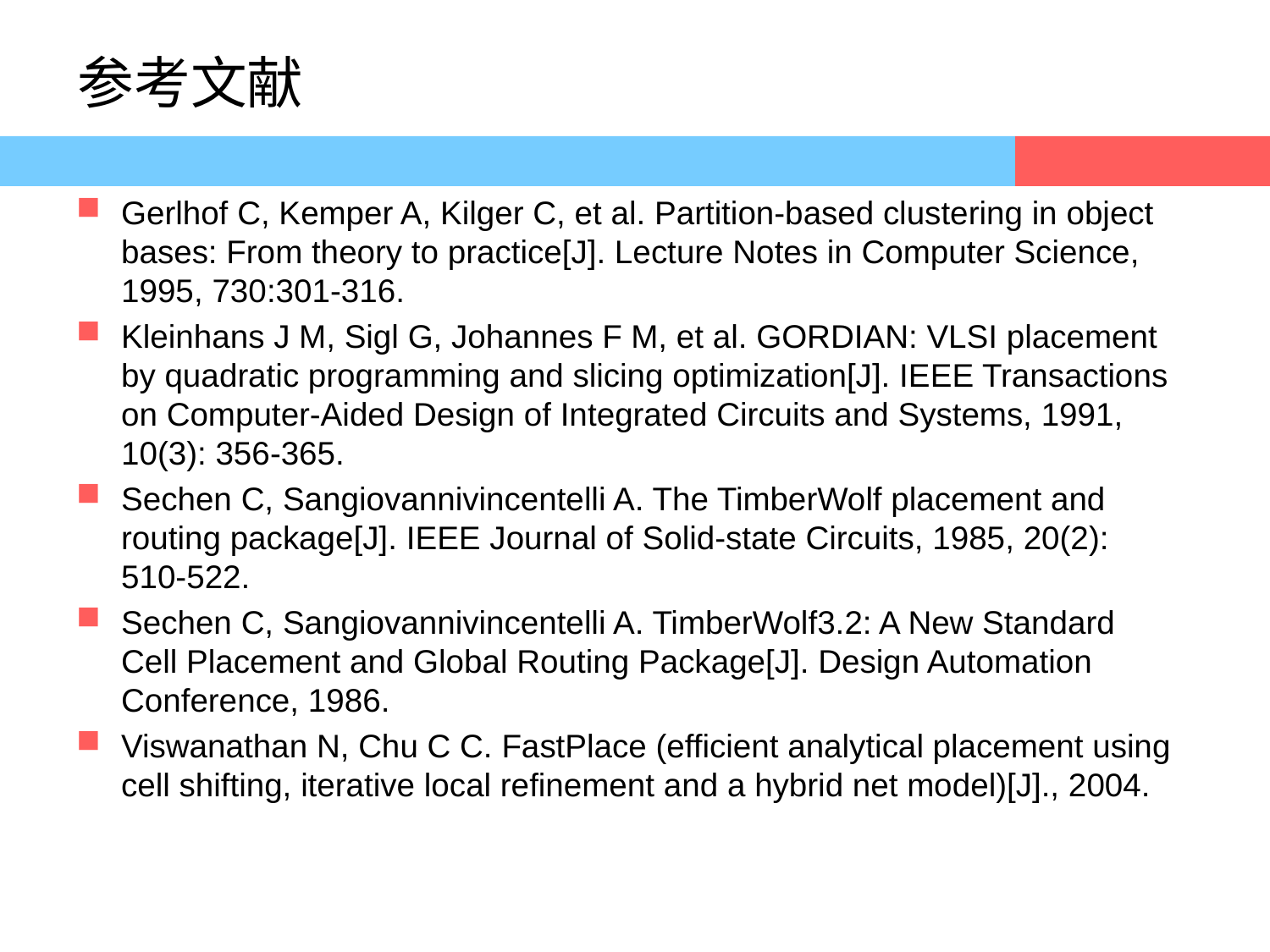

# 参考文献
Gerlhof C, Kemper A, Kilger C, et al. Partition-based clustering in object bases: From theory to practice[J]. Lecture Notes in Computer Science, 1995, 730:301-316.
Kleinhans J M, Sigl G, Johannes F M, et al. GORDIAN: VLSI placement by quadratic programming and slicing optimization[J]. IEEE Transactions on Computer-Aided Design of Integrated Circuits and Systems, 1991, 10(3): 356-365.
Sechen C, Sangiovannivincentelli A. The TimberWolf placement and routing package[J]. IEEE Journal of Solid-state Circuits, 1985, 20(2): 510-522.
Sechen C, Sangiovannivincentelli A. TimberWolf3.2: A New Standard Cell Placement and Global Routing Package[J]. Design Automation Conference, 1986.
Viswanathan N, Chu C C. FastPlace (efficient analytical placement using cell shifting, iterative local refinement and a hybrid net model)[J]., 2004.